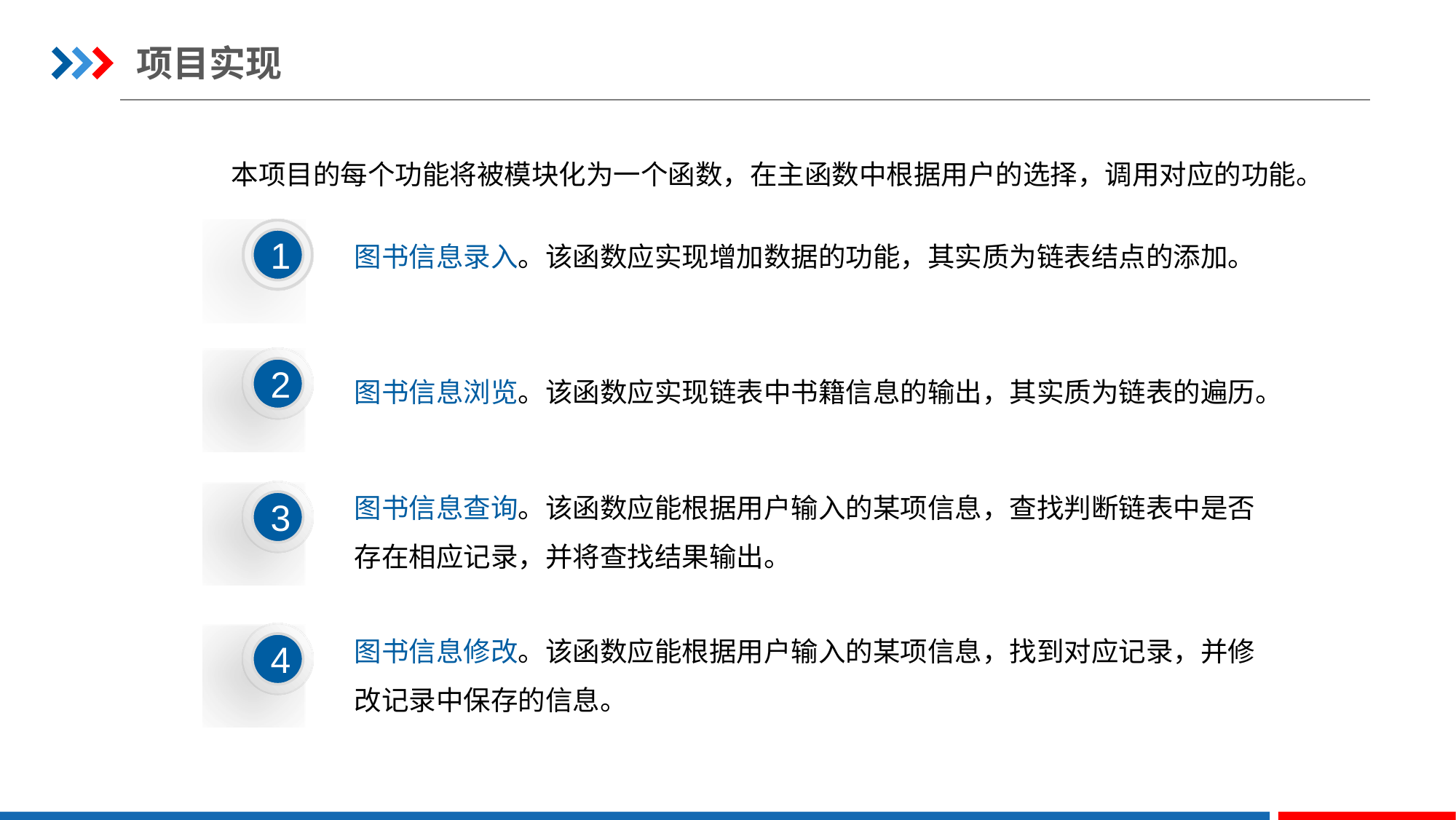

项目实现
本项目的每个功能将被模块化为一个函数，在主函数中根据用户的选择，调用对应的功能。
图书信息录入。该函数应实现增加数据的功能，其实质为链表结点的添加。

1

2
图书信息浏览。该函数应实现链表中书籍信息的输出，其实质为链表的遍历。
图书信息查询。该函数应能根据用户输入的某项信息，查找判断链表中是否存在相应记录，并将查找结果输出。

3
图书信息修改。该函数应能根据用户输入的某项信息，找到对应记录，并修改记录中保存的信息。

4